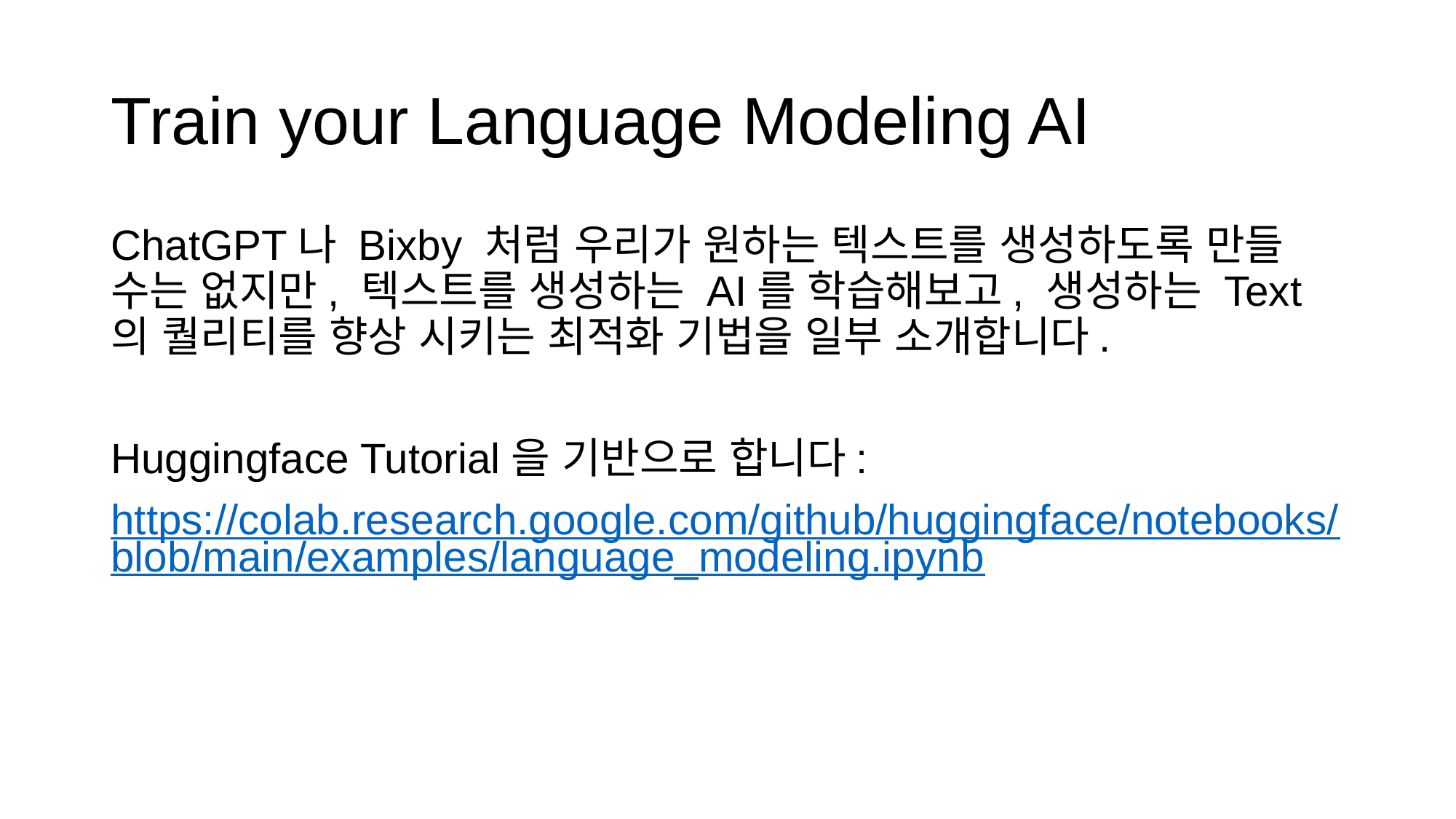

# Train your Language Modeling AI
ChatGPT나 Bixby 처럼 우리가 원하는 텍스트를 생성하도록 만들 수는 없지만, 텍스트를 생성하는 AI를 학습해보고, 생성하는 Text의 퀄리티를 향상 시키는 최적화 기법을 일부 소개합니다.

Huggingface Tutorial을 기반으로 합니다:
https://colab.research.google.com/github/huggingface/notebooks/blob/main/examples/language_modeling.ipynb